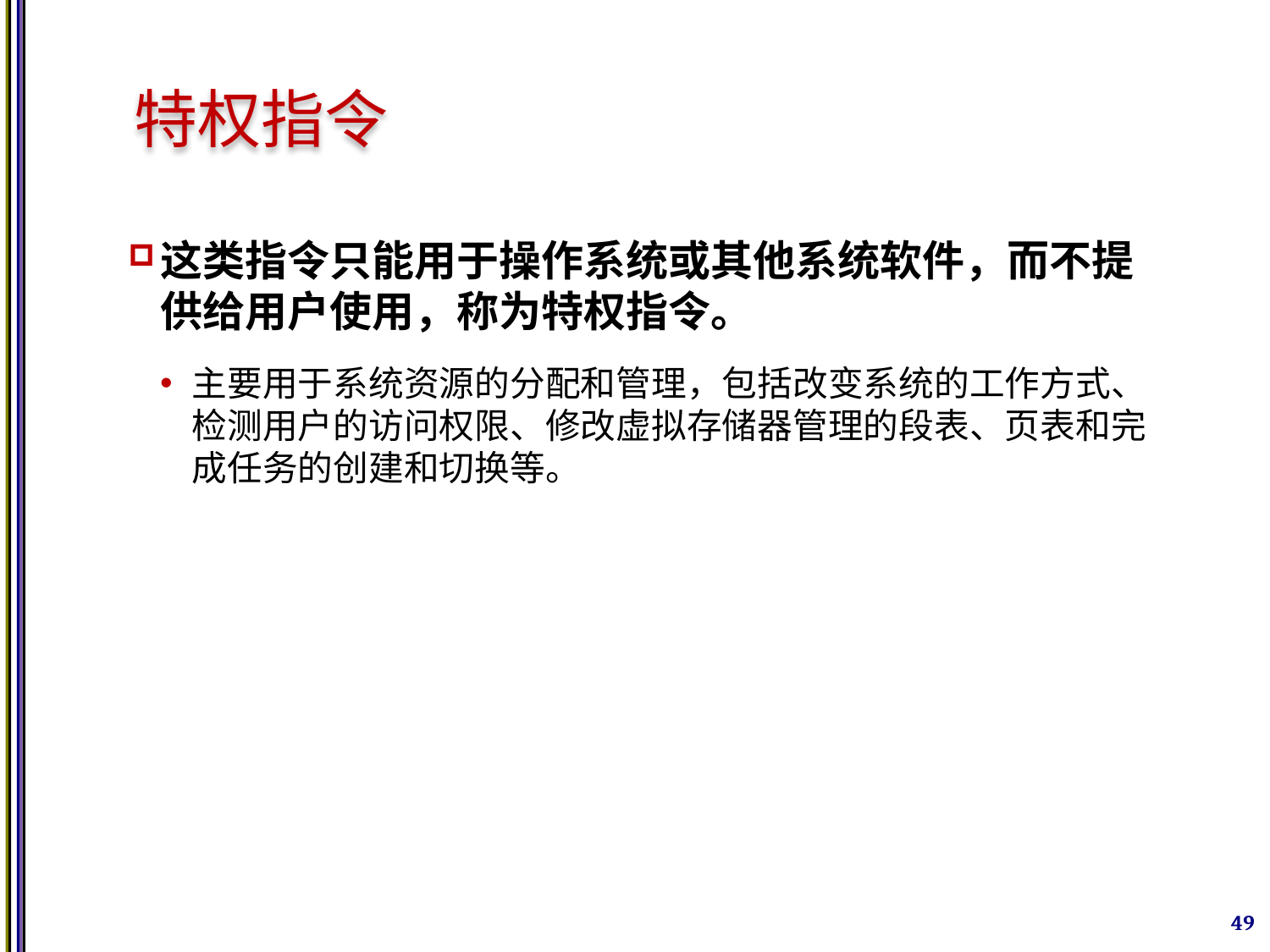

# 特权指令
这类指令只能用于操作系统或其他系统软件，而不提供给用户使用，称为特权指令。
主要用于系统资源的分配和管理，包括改变系统的工作方式、检测用户的访问权限、修改虚拟存储器管理的段表、页表和完成任务的创建和切换等。
49